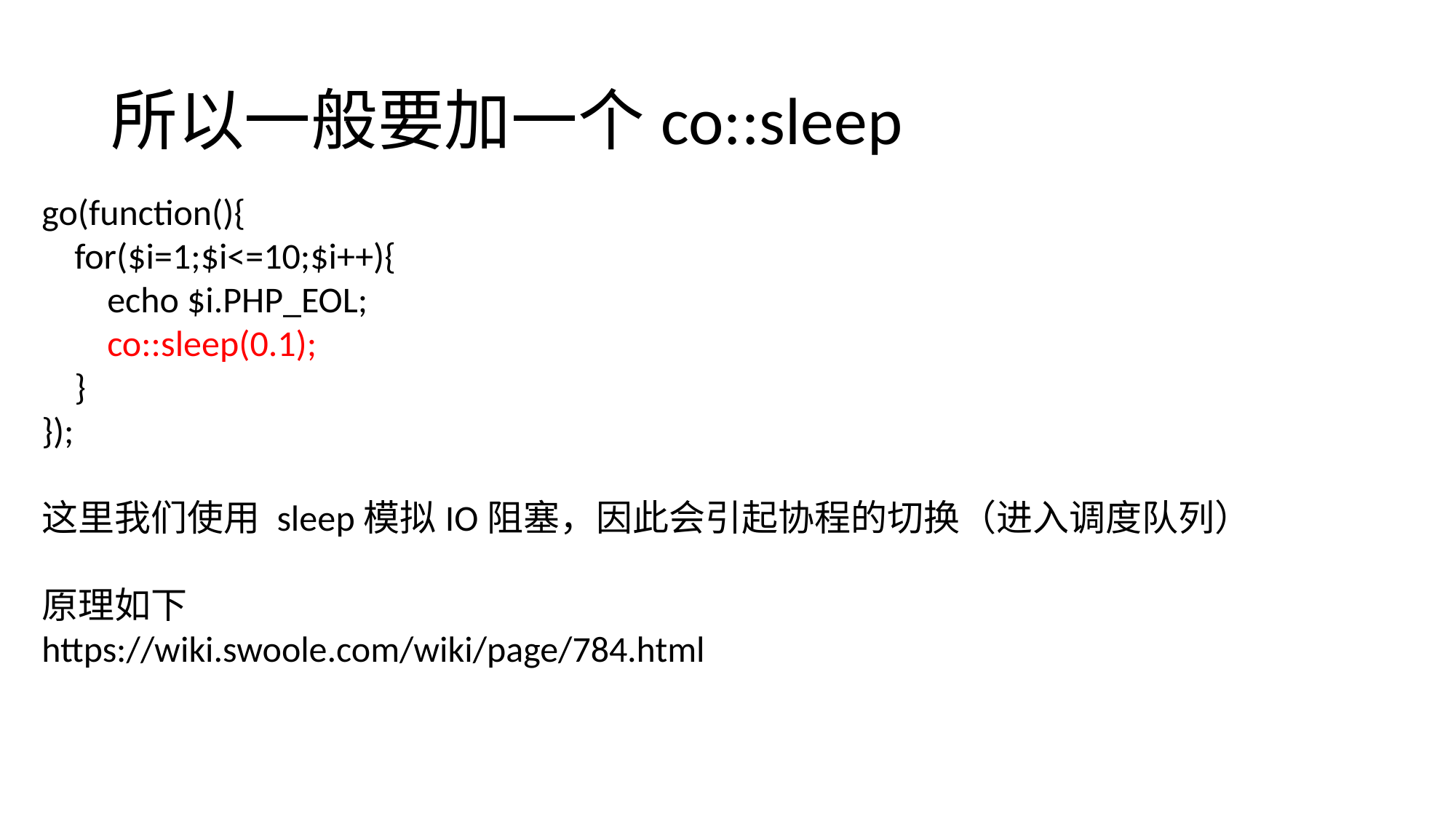

# 所以一般要加一个co::sleep
go(function(){
    for($i=1;$i<=10;$i++){
        echo $i.PHP_EOL;
        co::sleep(0.1);
    }
});

这里我们使用 sleep模拟IO阻塞，因此会引起协程的切换（进入调度队列）

原理如下
https://wiki.swoole.com/wiki/page/784.html